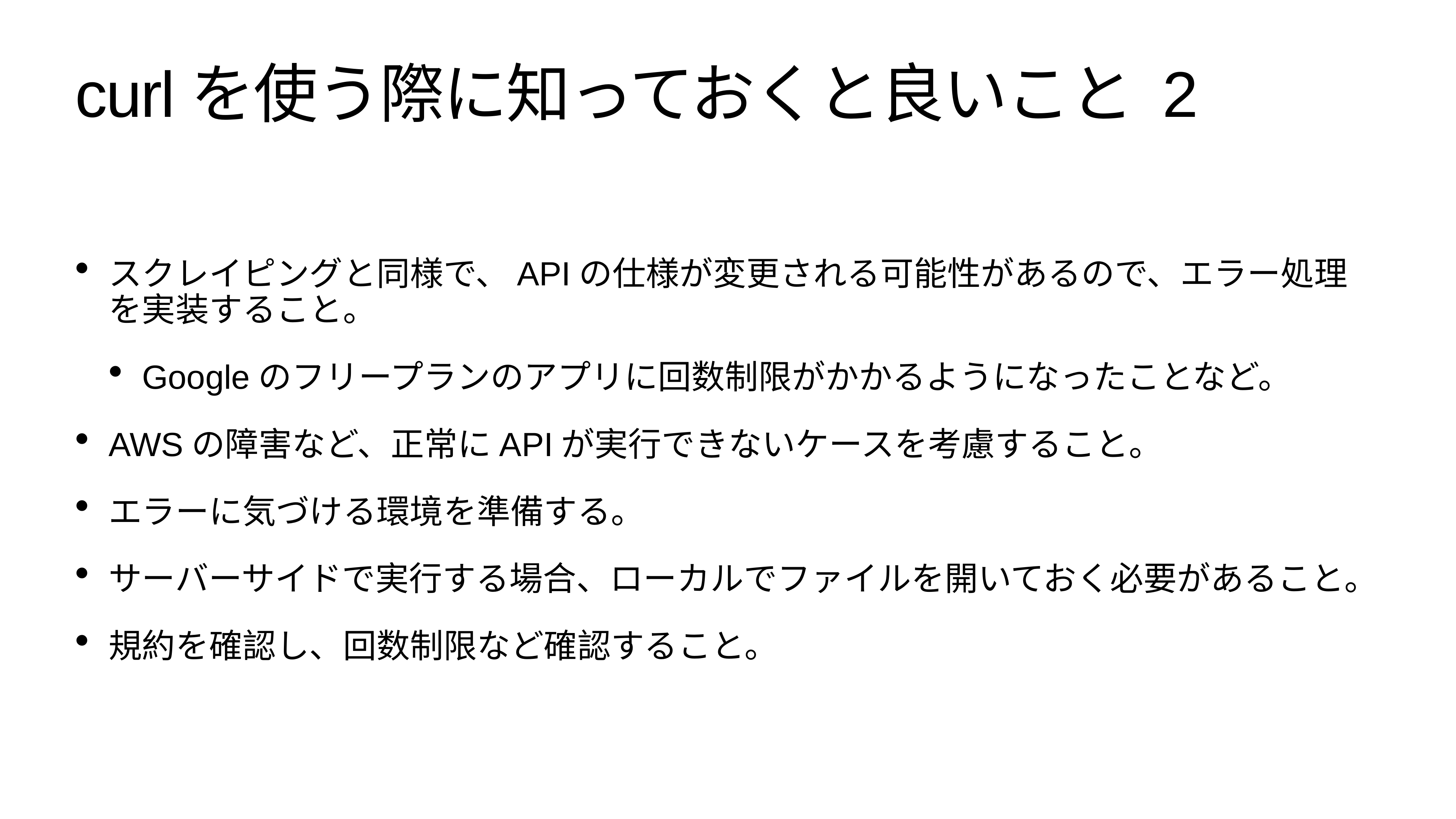

# curlを使う際に知っておくと良いこと 2
スクレイピングと同様で、APIの仕様が変更される可能性があるので、エラー処理を実装すること。
Googleのフリープランのアプリに回数制限がかかるようになったことなど。
AWSの障害など、正常にAPIが実行できないケースを考慮すること。
エラーに気づける環境を準備する。
サーバーサイドで実行する場合、ローカルでファイルを開いておく必要があること。
規約を確認し、回数制限など確認すること。